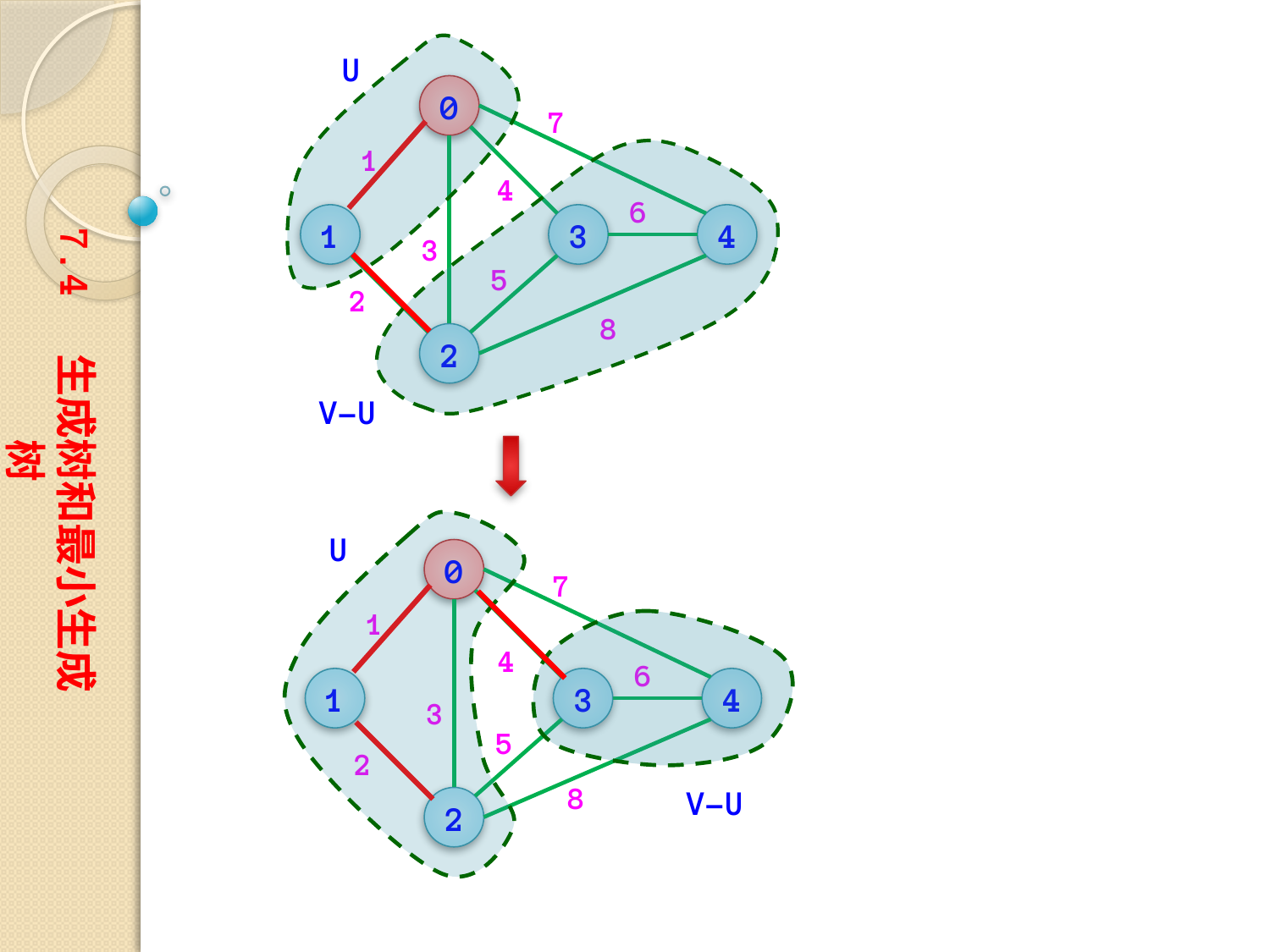

U

V-U
0
7
1
4
6
1
3
4
3
5
2
8
2
7.4  生成树和最小生成树

U

V-U
0
7
1
4
6
1
3
4
3
5
2
8
2